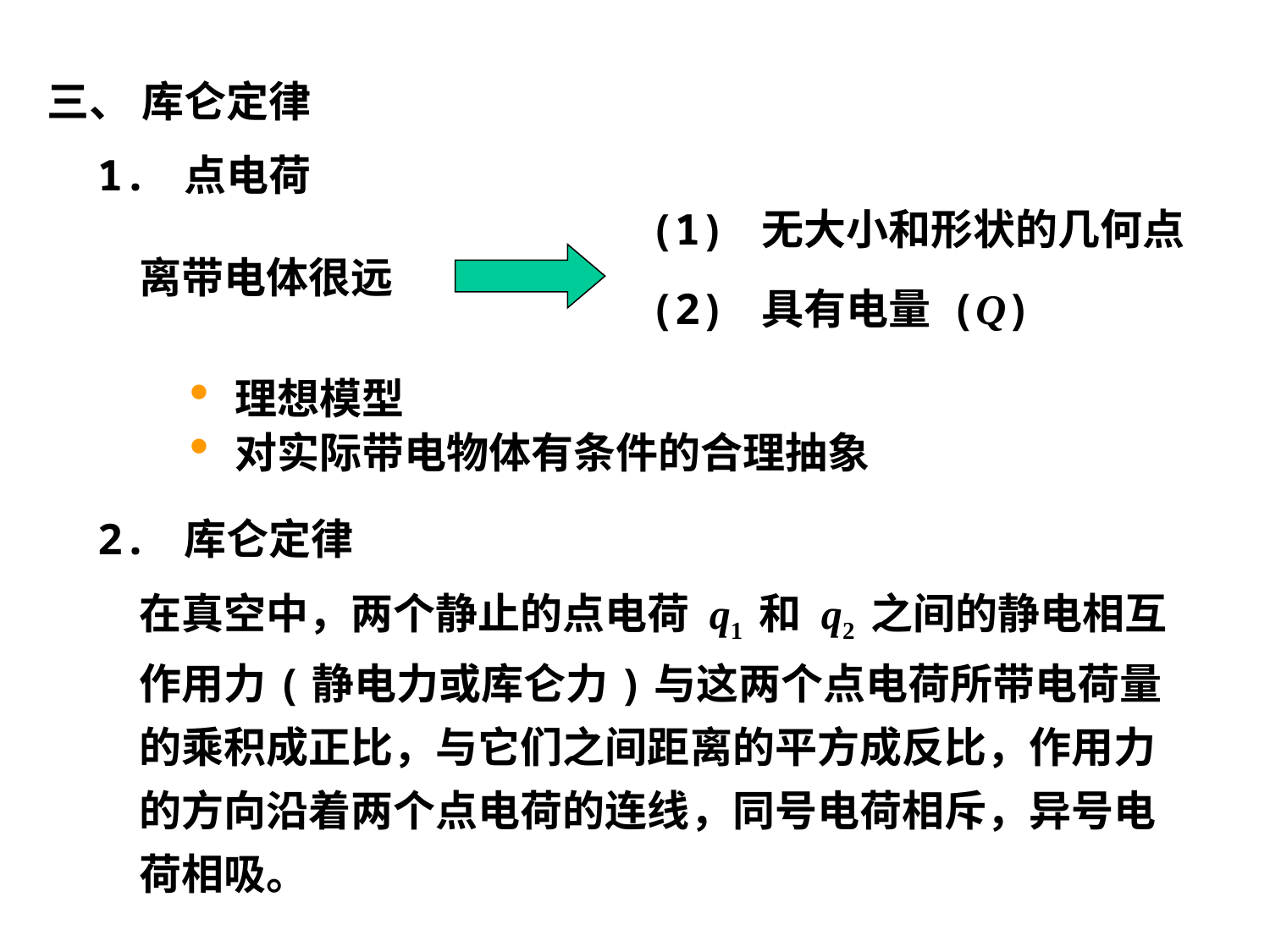

三、 库仑定律
1. 点电荷
(1) 无大小和形状的几何点
离带电体很远

(2) 具有电量 (Q)
 理想模型
 对实际带电物体有条件的合理抽象
2. 库仑定律
在真空中，两个静止的点电荷 q1 和 q2 之间的静电相互作用力(静电力或库仑力)与这两个点电荷所带电荷量的乘积成正比，与它们之间距离的平方成反比，作用力的方向沿着两个点电荷的连线，同号电荷相斥，异号电荷相吸。